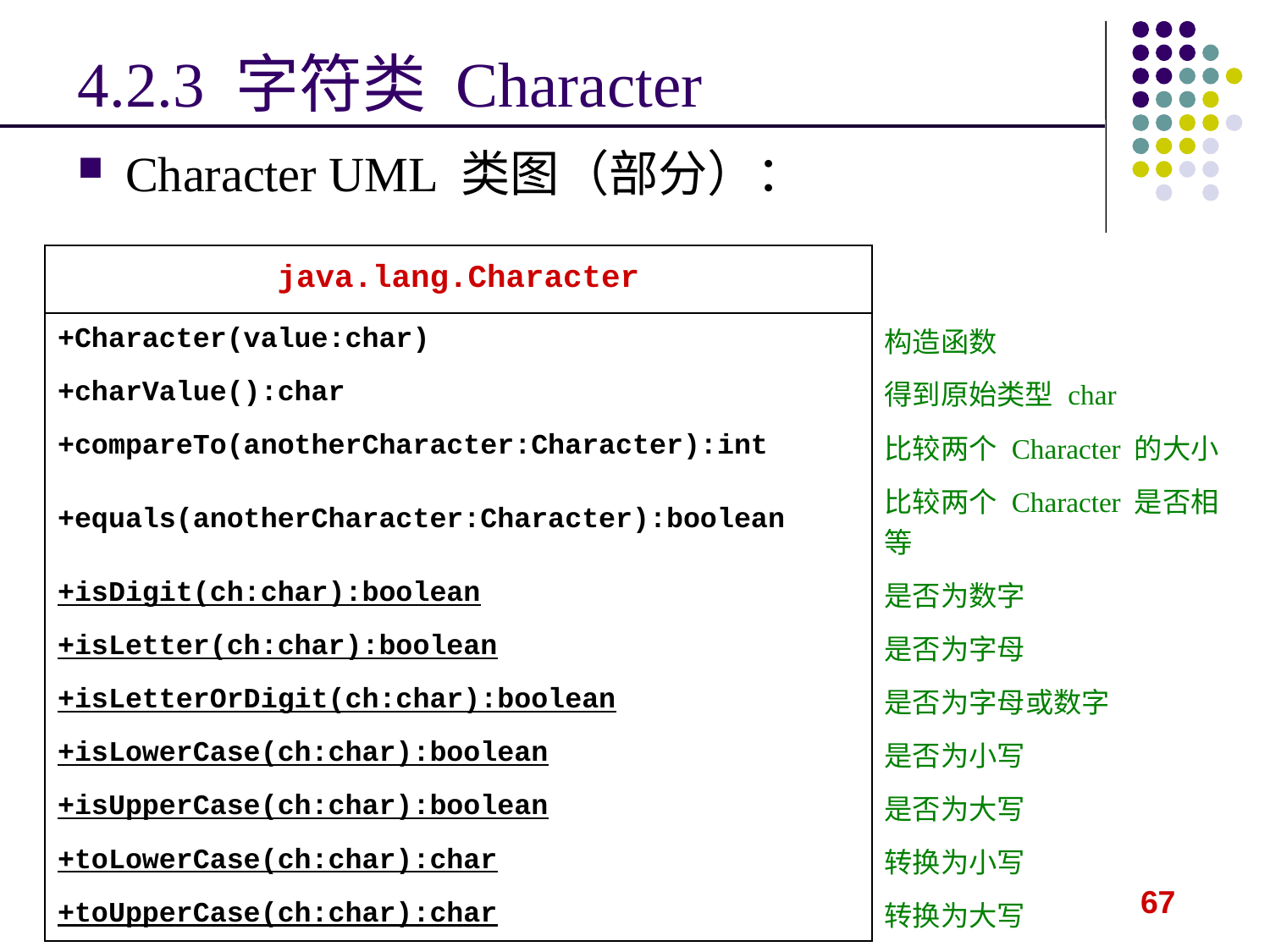

4.2.3 字符类 Character
Character UML 类图（部分）：
| java.lang.Character |  |
| --- | --- |
| +Character(value:char) | 构造函数 |
| +charValue():char | 得到原始类型 char |
| +compareTo(anotherCharacter:Character):int | 比较两个 Character 的大小 |
| +equals(anotherCharacter:Character):boolean | 比较两个 Character 是否相等 |
| +isDigit(ch:char):boolean | 是否为数字 |
| +isLetter(ch:char):boolean | 是否为字母 |
| +isLetterOrDigit(ch:char):boolean | 是否为字母或数字 |
| +isLowerCase(ch:char):boolean | 是否为小写 |
| +isUpperCase(ch:char):boolean | 是否为大写 |
| +toLowerCase(ch:char):char | 转换为小写 |
| +toUpperCase(ch:char):char | 转换为大写 |